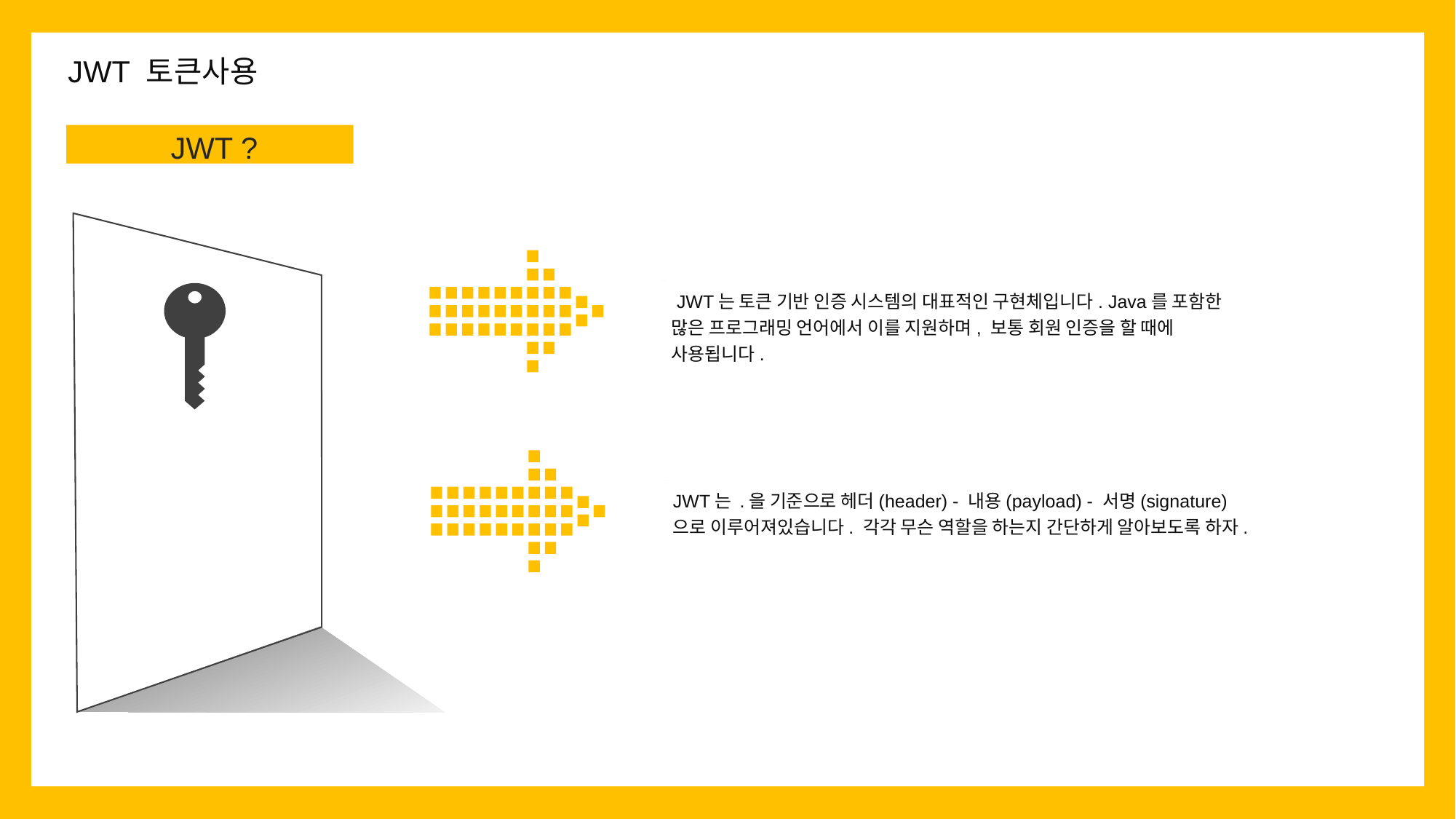

JWT 토큰사용
JWT ?

 JWT는 토큰 기반 인증 시스템의 대표적인 구현체입니다. Java를 포함한 많은 프로그래밍 언어에서 이를 지원하며, 보통 회원 인증을 할 때에 사용됩니다.

JWT는 .을 기준으로 헤더(header) - 내용(payload) - 서명(signature)으로 이루어져있습니다. 각각 무슨 역할을 하는지 간단하게 알아보도록 하자.